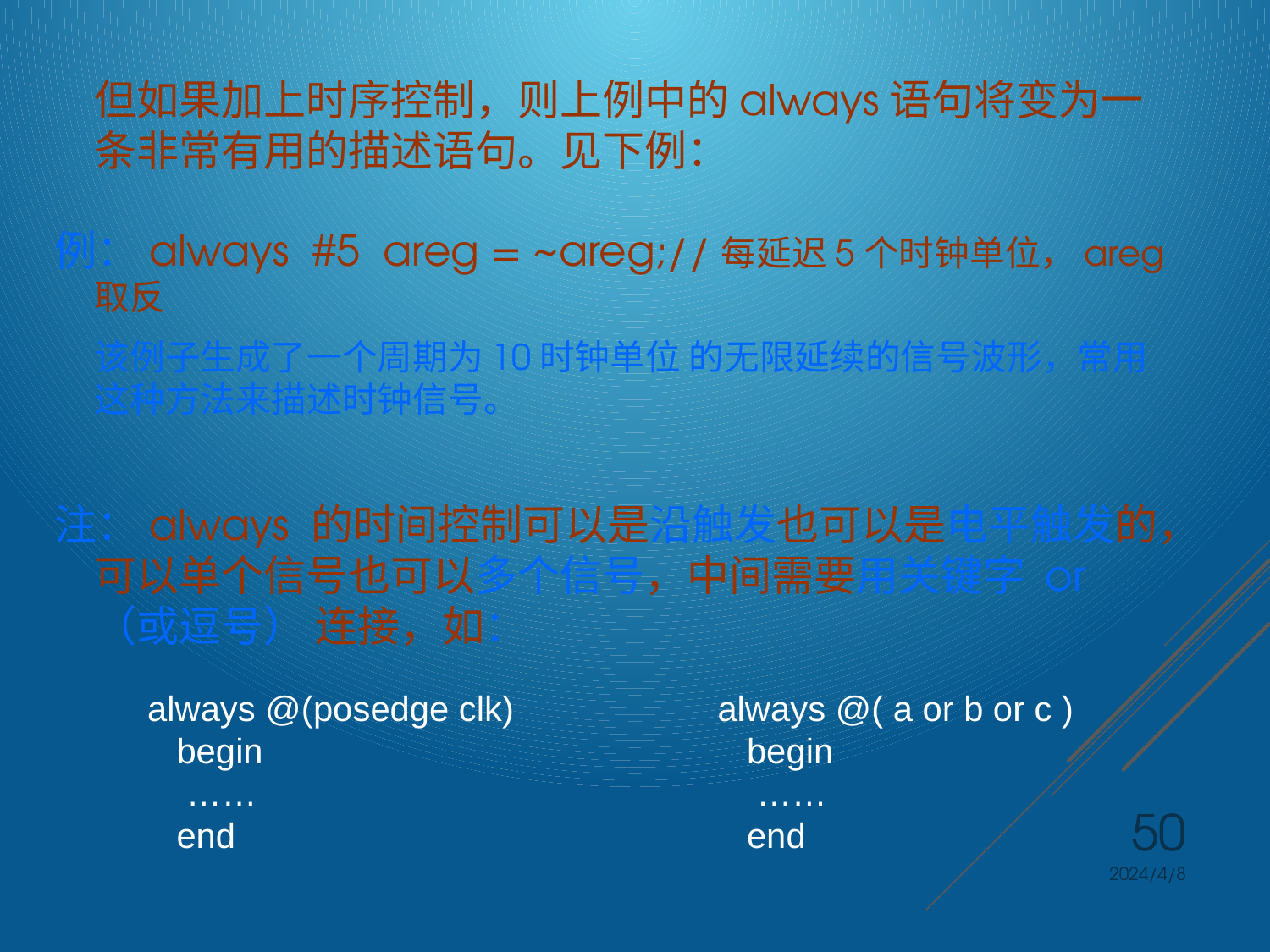

但如果加上时序控制，则上例中的always语句将变为一条非常有用的描述语句。见下例：

例：always  #5  areg = ~areg;//每延迟5个时钟单位，areg取反
	该例子生成了一个周期为10时钟单位 的无限延续的信号波形，常用这种方法来描述时钟信号。

注：always 的时间控制可以是沿触发也可以是电平触发的，可以单个信号也可以多个信号，中间需要用关键字 or（或逗号） 连接，如：
always @(posedge clk)
   begin
    ……
   end

always @( a or b or c )
   begin
    ……
   end
50
2024/4/8